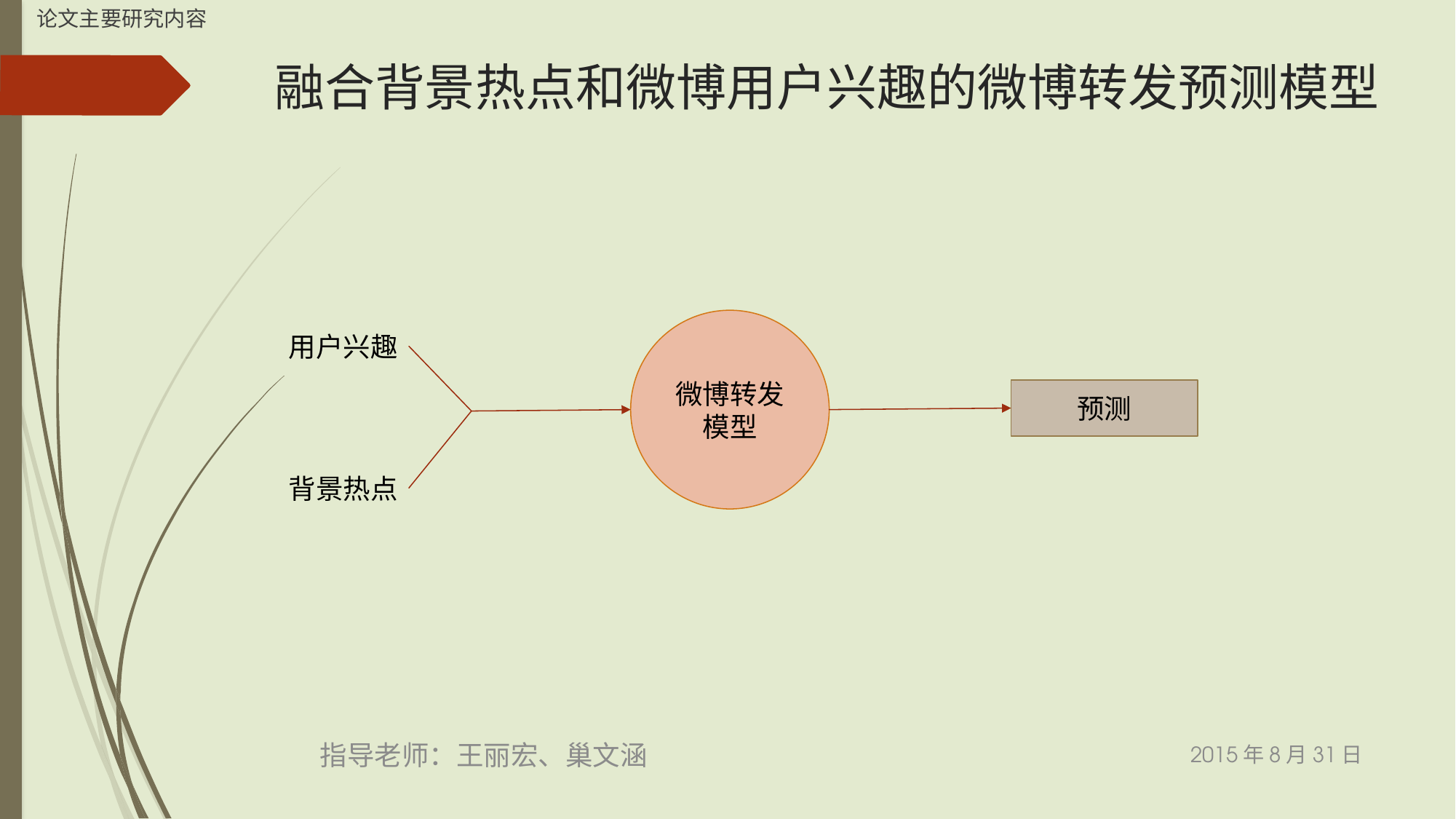

论文主要研究内容
# 融合背景热点和微博用户兴趣的微博转发预测模型
微博转发模型
用户兴趣
预测
背景热点
2015年8月31日
指导老师：王丽宏、巢文涵